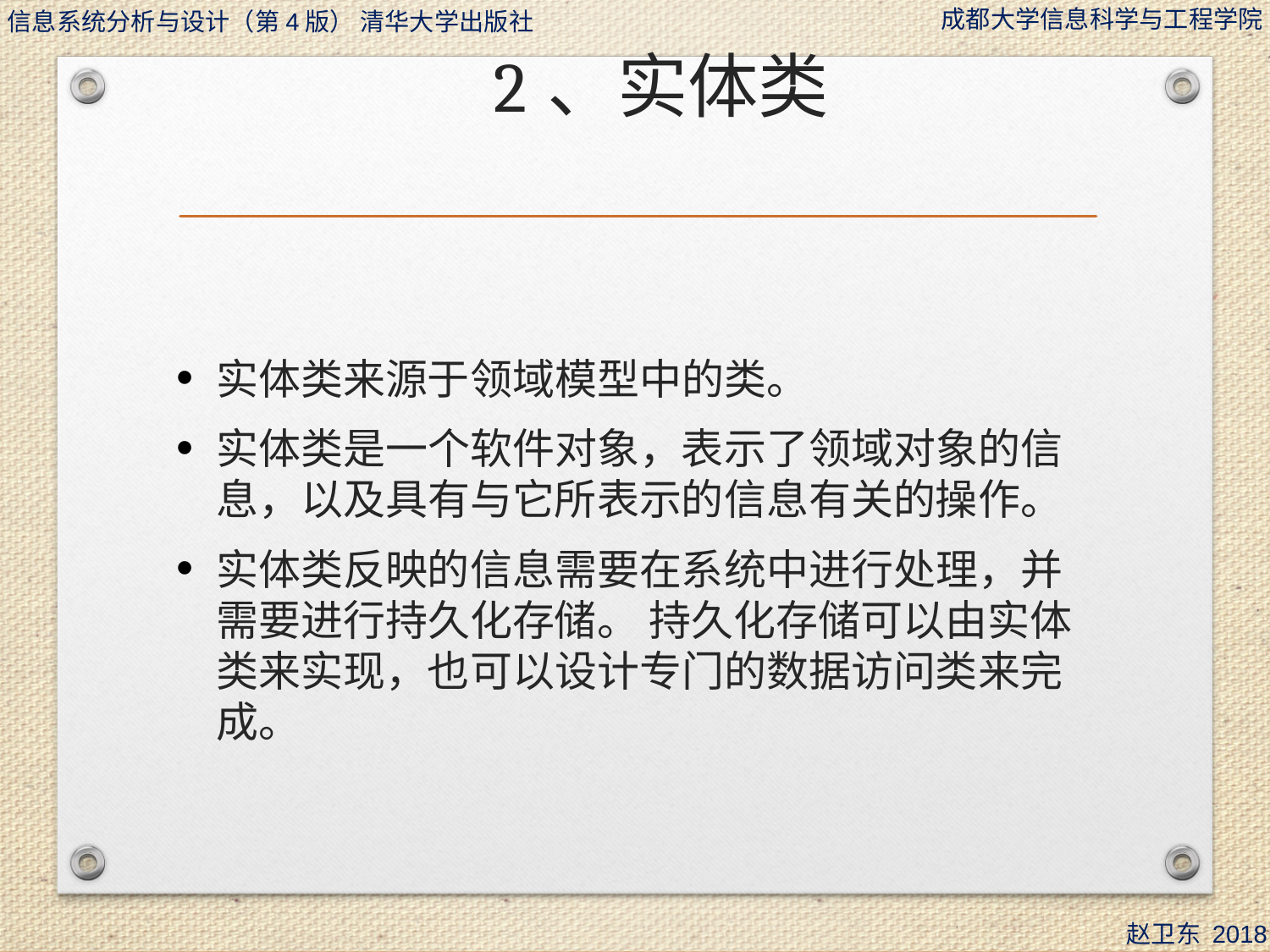

# 2、实体类
实体类来源于领域模型中的类。
实体类是一个软件对象，表示了领域对象的信息，以及具有与它所表示的信息有关的操作。
实体类反映的信息需要在系统中进行处理，并需要进行持久化存储。 持久化存储可以由实体类来实现，也可以设计专门的数据访问类来完成。